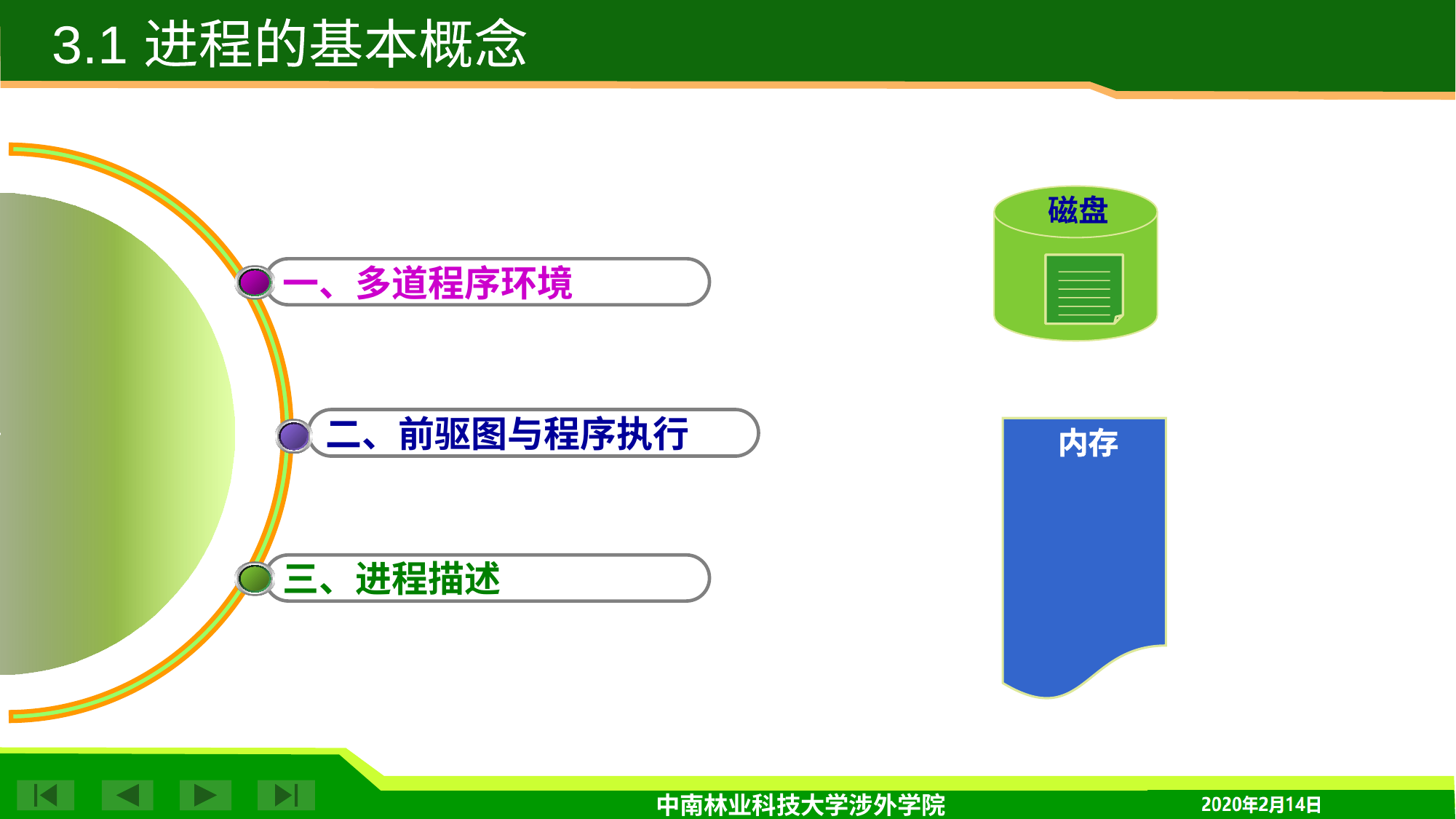

3.1 进程的基本概念

磁盘

一、多道程序环境

二、前驱图与程序执行

内存
三、进程描述